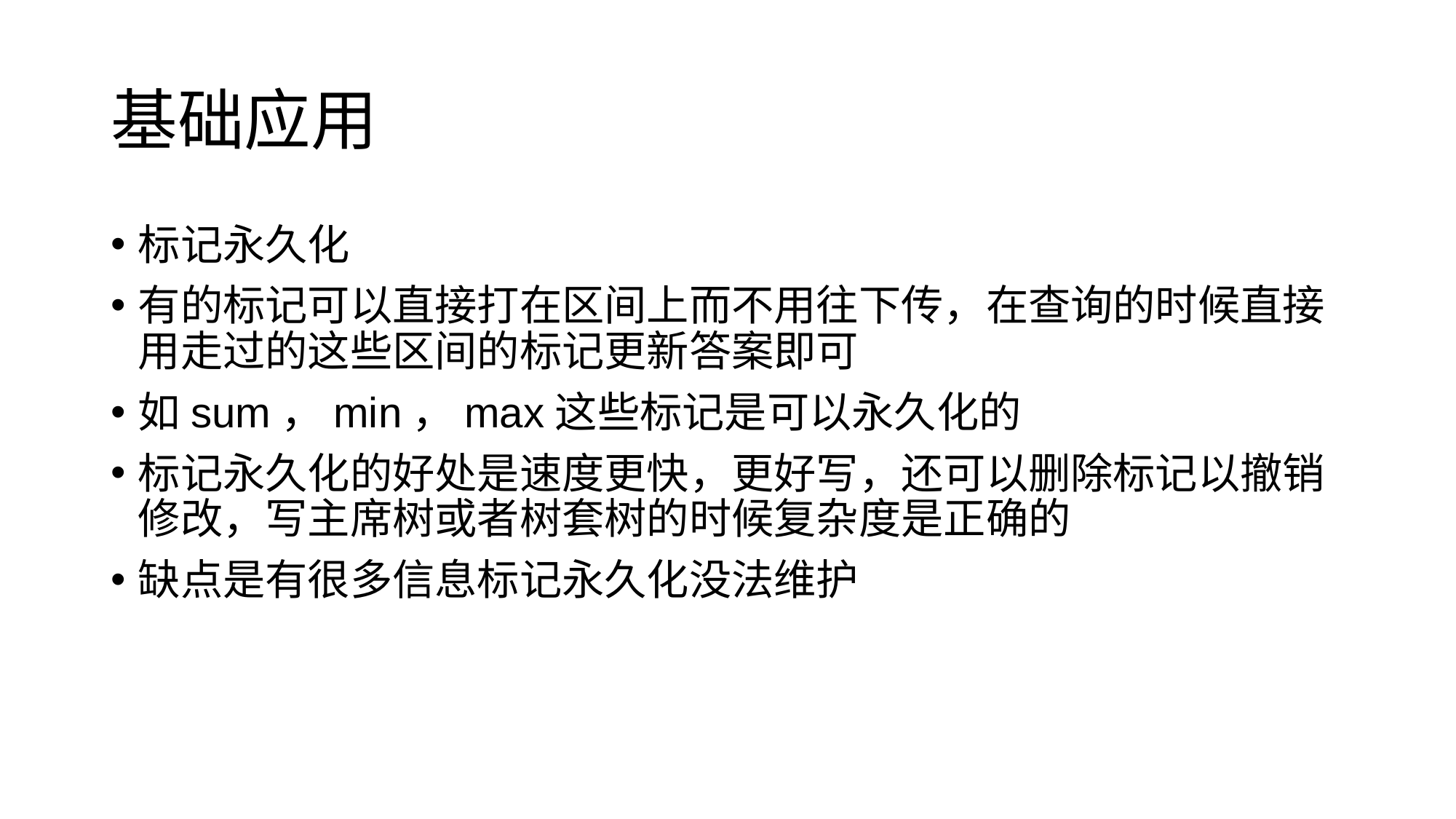

# 基础应用
标记永久化
有的标记可以直接打在区间上而不用往下传，在查询的时候直接用走过的这些区间的标记更新答案即可
如sum，min，max这些标记是可以永久化的
标记永久化的好处是速度更快，更好写，还可以删除标记以撤销修改，写主席树或者树套树的时候复杂度是正确的
缺点是有很多信息标记永久化没法维护